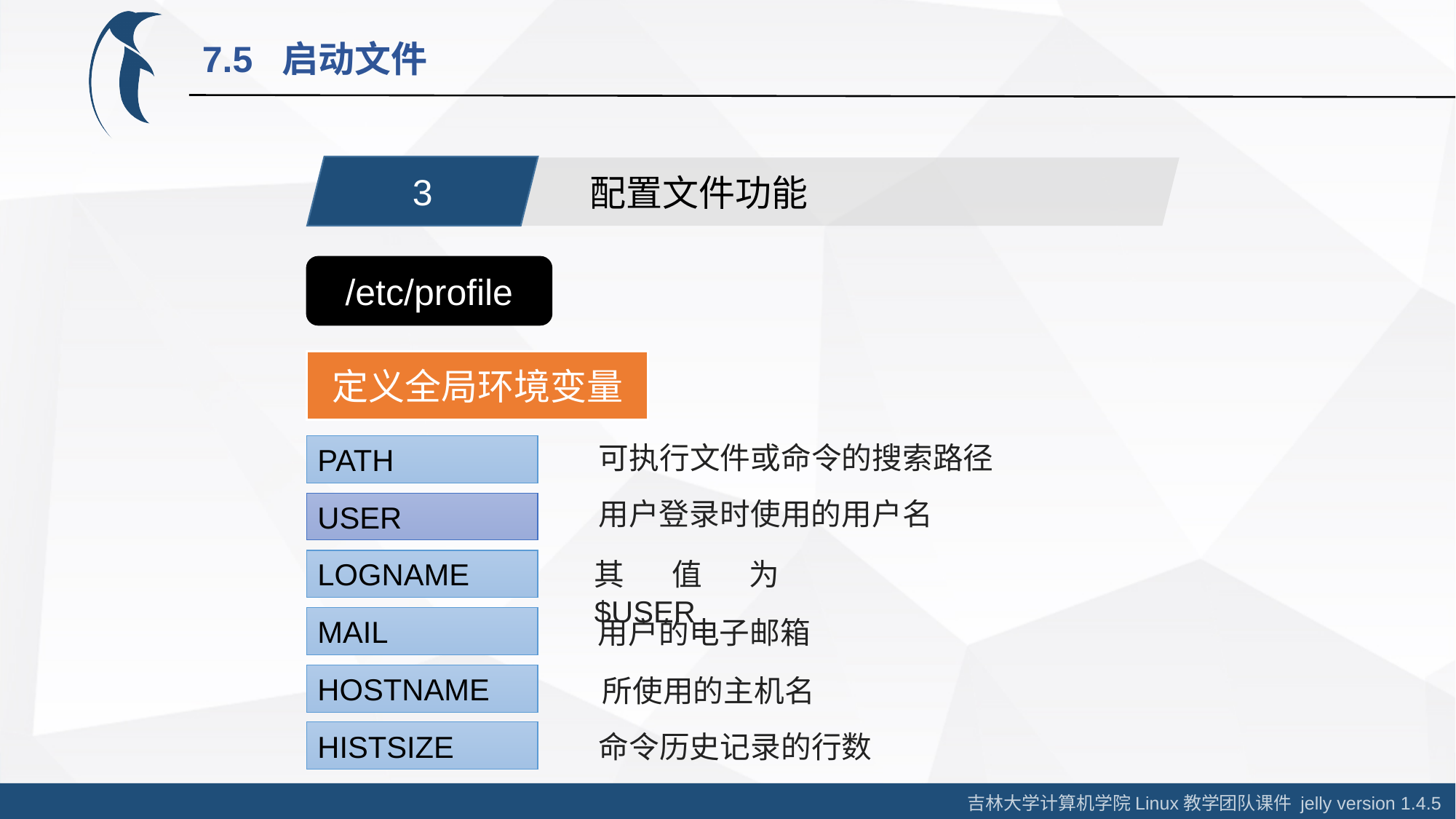

7.5  启动文件
3
配置文件功能
/etc/profile
定义全局环境变量
可执行文件或命令的搜索路径
PATH
用户登录时使用的用户名
USER
LOGNAME
其值为$USER
MAIL
用户的电子邮箱
HOSTNAME
所使用的主机名
HISTSIZE
命令历史记录的行数